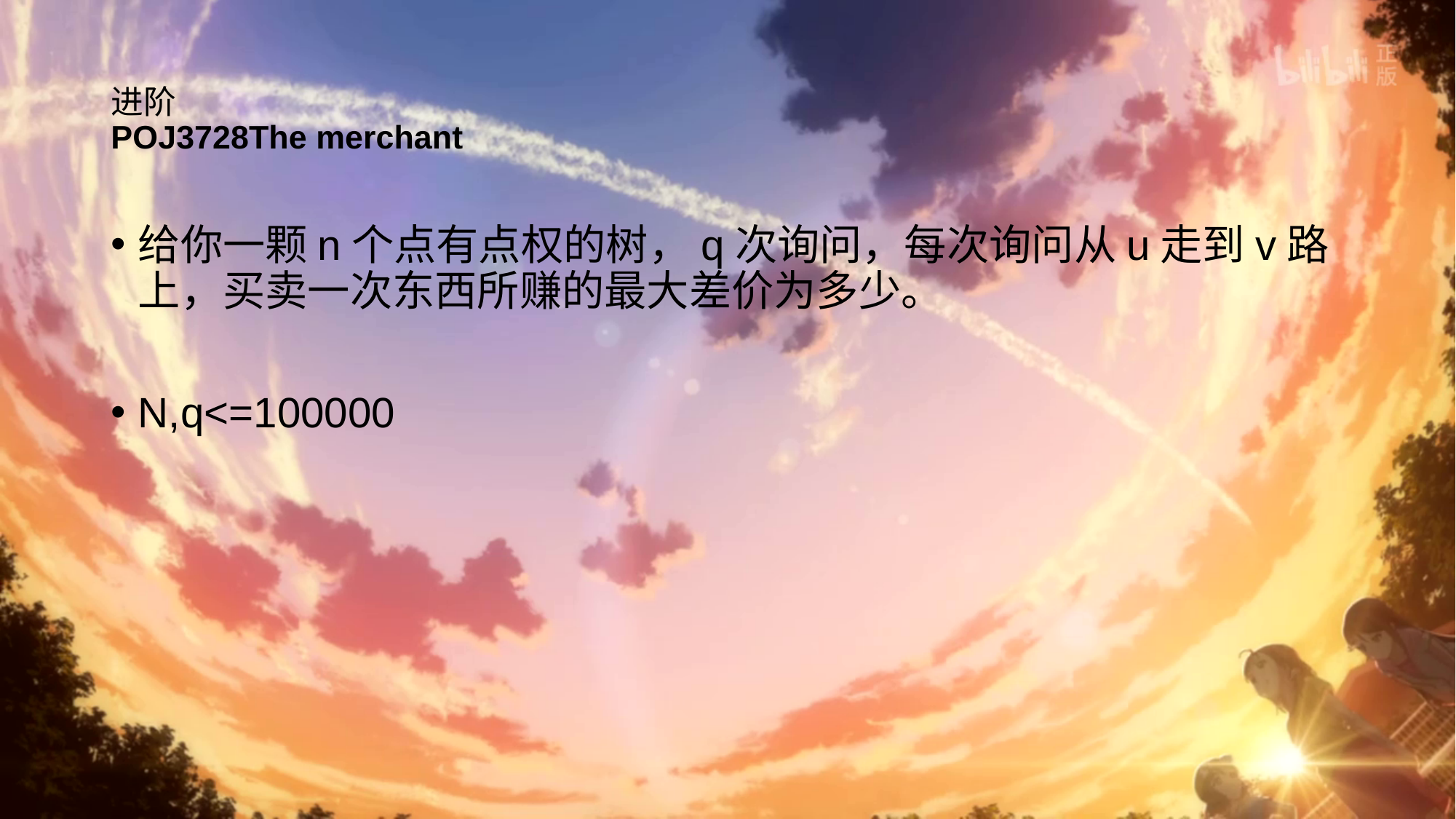

# 进阶 POJ3728The merchant
给你一颗n个点有点权的树，q次询问，每次询问从u走到v路上，买卖一次东西所赚的最大差价为多少。

N,q<=100000